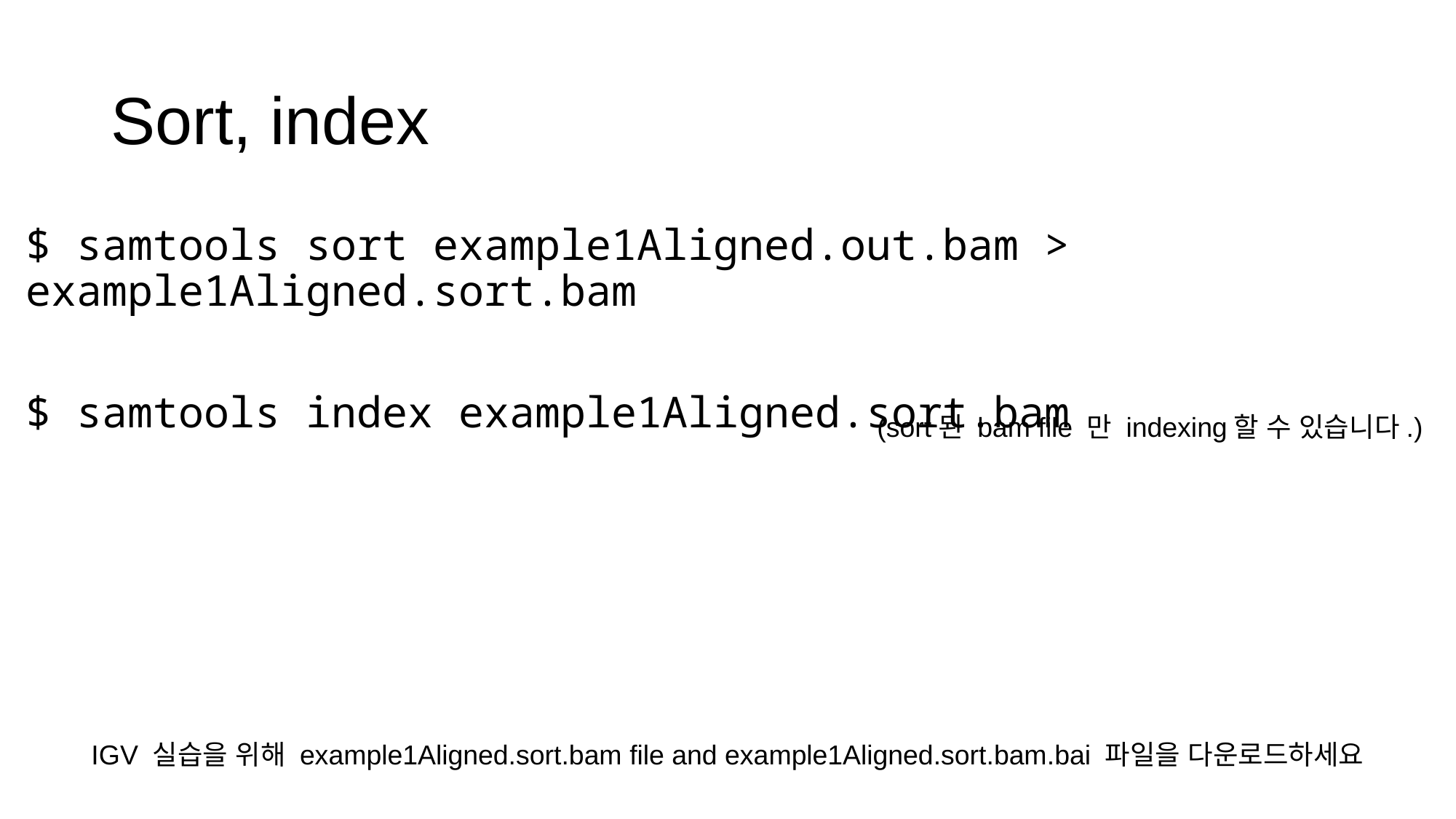

# Sort, index
$ samtools sort example1Aligned.out.bam > example1Aligned.sort.bam

$ samtools index example1Aligned.sort.bam

(sort된 bam file 만 indexing할 수 있습니다.)
IGV 실습을 위해 example1Aligned.sort.bam file and example1Aligned.sort.bam.bai 파일을 다운로드하세요